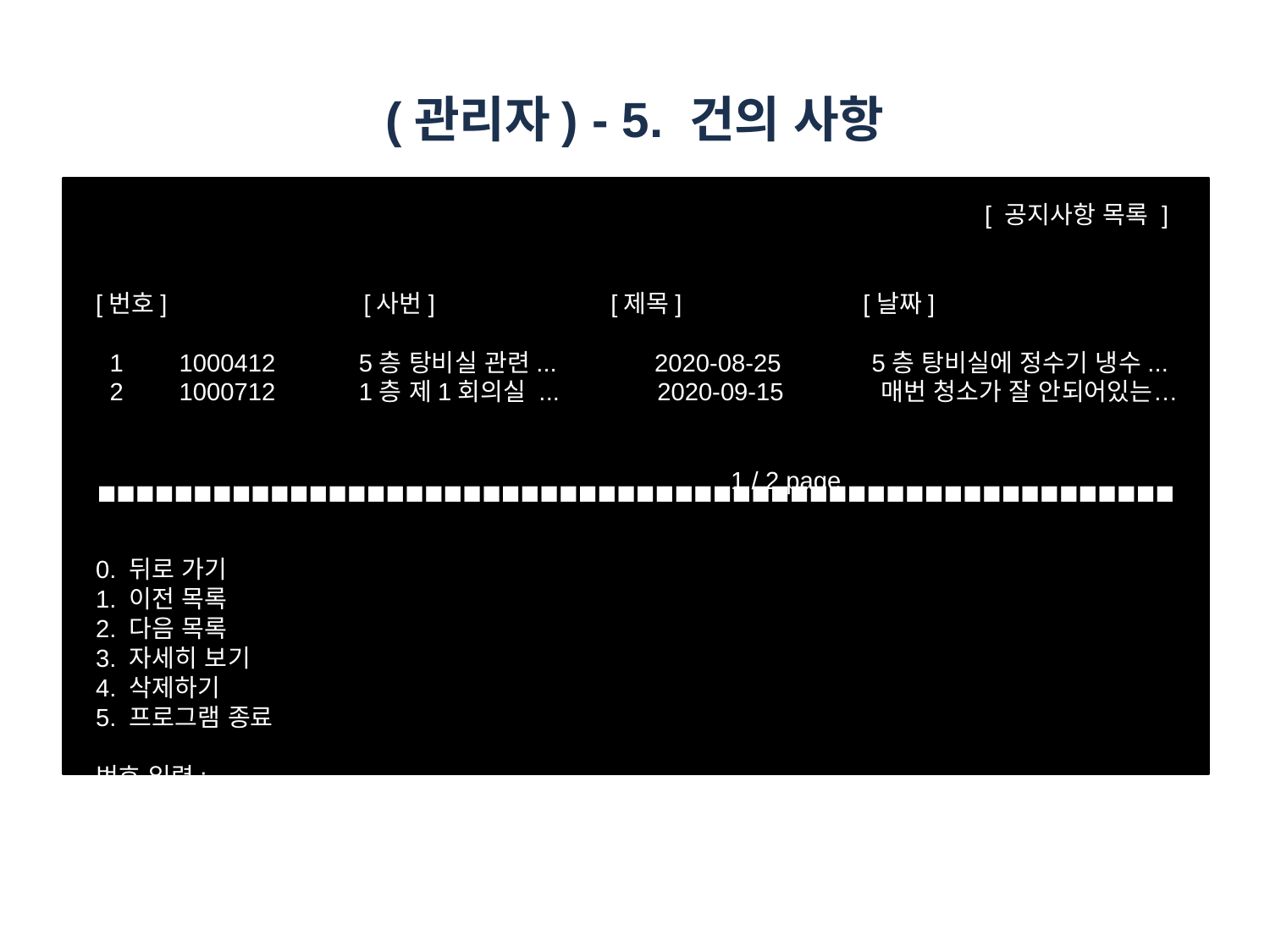

# (관리자) - 5. 건의 사항

							[ 공지사항 목록 ]

[번호]		  [사번] 		 [제목]	                   [날짜]            	                  [내용]

  1        1000412            5층 탕비실 관련...              2020-08-25             5층 탕비실에 정수기 냉수...
  2        1000712            1층 제1회의실 ...              2020-09-15             매번 청소가 잘 안되어있는…

															1 / 2 page

0. 뒤로 가기
1. 이전 목록
2. 다음 목록
3. 자세히 보기
4. 삭제하기
5. 프로그램 종료

번호 입력:

■■■■■■■■■■■■■■■■■■■■■■■■■■■■■■■■■■■■■■■■■■■■■■■■■■■■■■■■